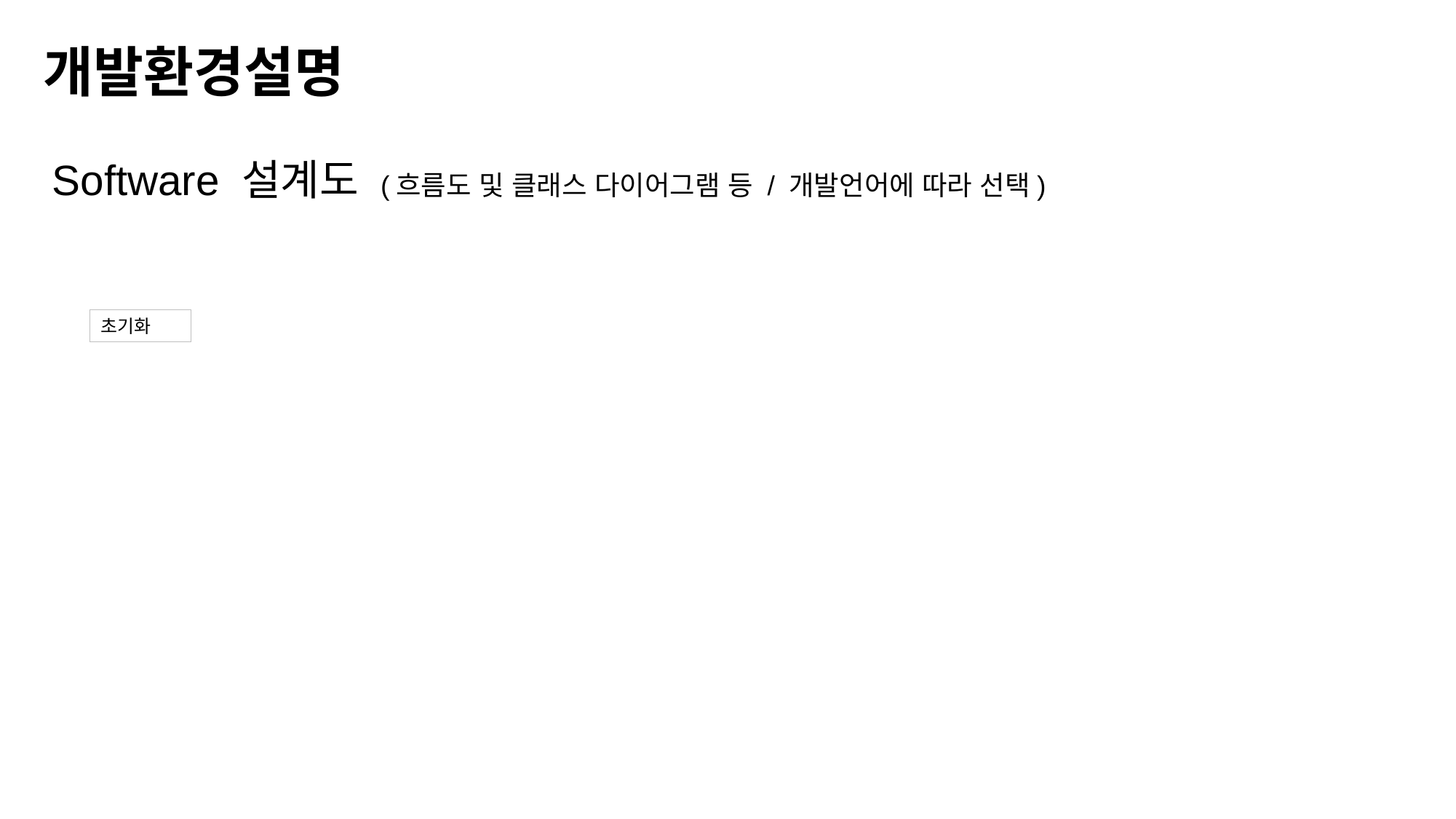

개발환경설명
Software 설계도 (흐름도 및 클래스 다이어그램 등 / 개발언어에 따라 선택)
초기화